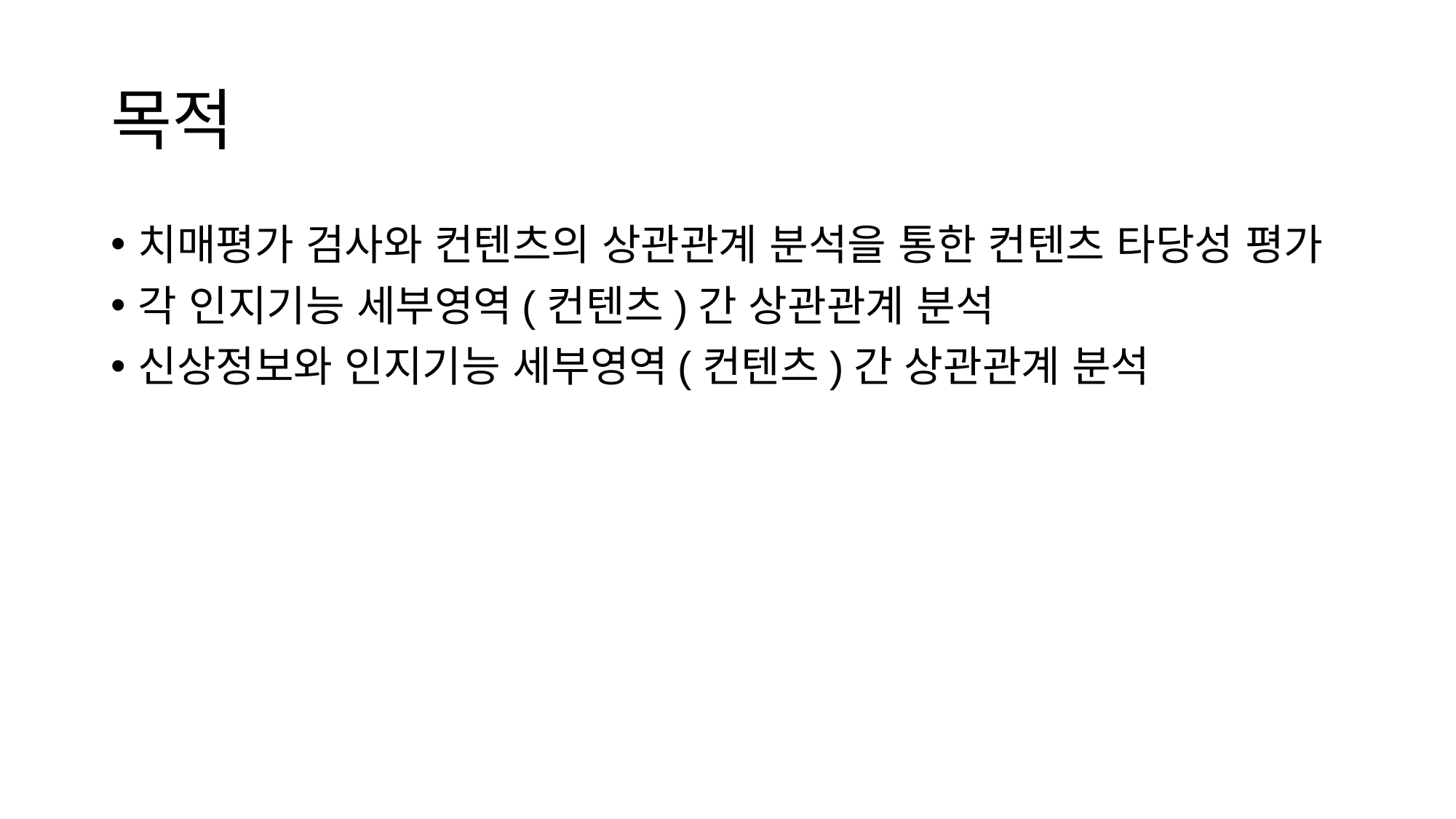

# 목적
치매평가 검사와 컨텐츠의 상관관계 분석을 통한 컨텐츠 타당성 평가
각 인지기능 세부영역(컨텐츠)간 상관관계 분석
신상정보와 인지기능 세부영역(컨텐츠)간 상관관계 분석